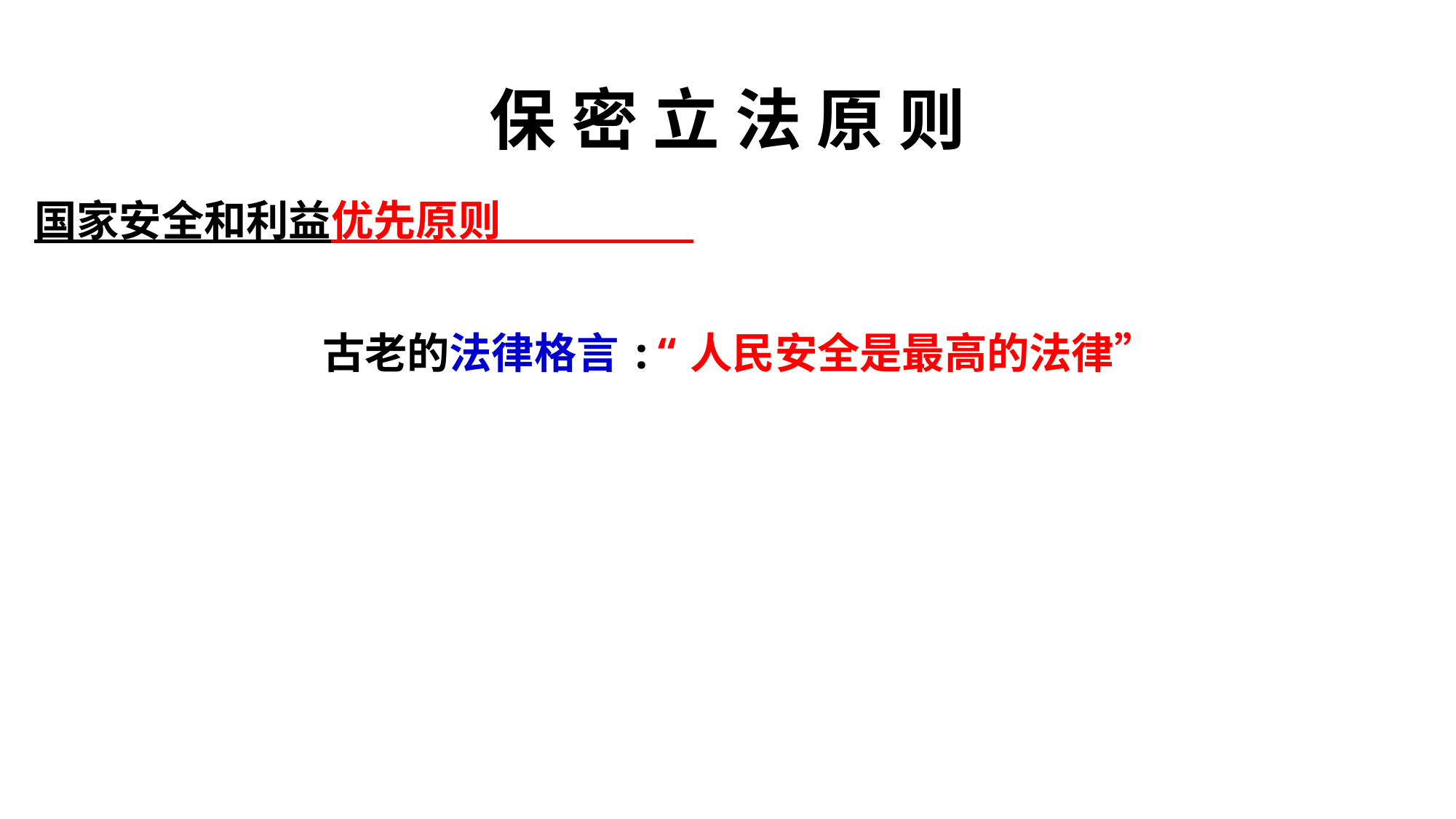

# 保 密 立 法 原 则
国家安全和利益优先原则

古老的法律格言:“人民安全是最高的法律”